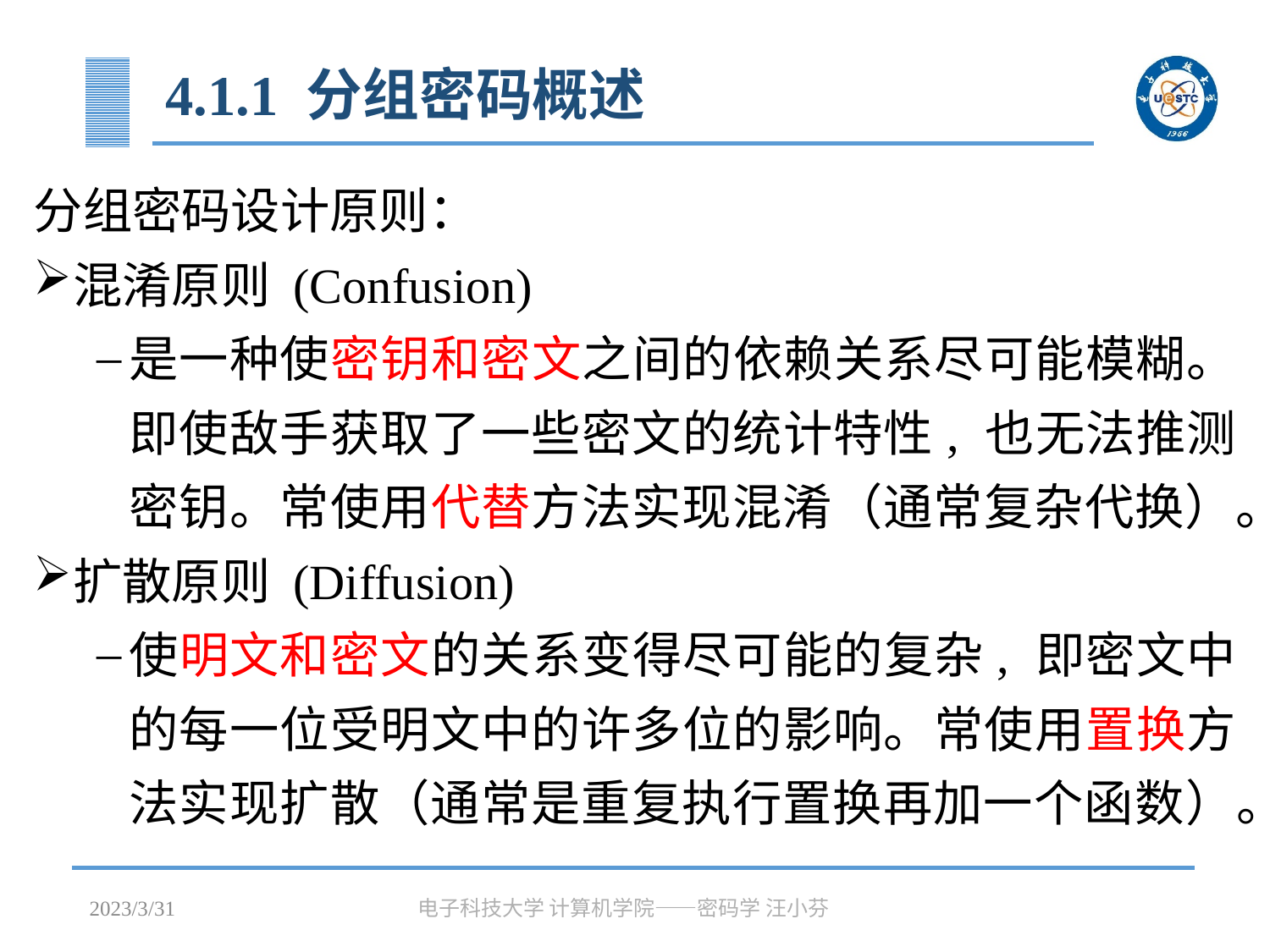

# 4.1.1 分组密码概述
分组密码设计原则：
混淆原则 (Confusion)
是一种使密钥和密文之间的依赖关系尽可能模糊。即使敌手获取了一些密文的统计特性, 也无法推测密钥。常使用代替方法实现混淆（通常复杂代换）。
扩散原则 (Diffusion)
使明文和密文的关系变得尽可能的复杂, 即密文中的每一位受明文中的许多位的影响。常使用置换方法实现扩散（通常是重复执行置换再加一个函数）。

2023/3/31
电子科技大学 计算机学院——密码学 汪小芬